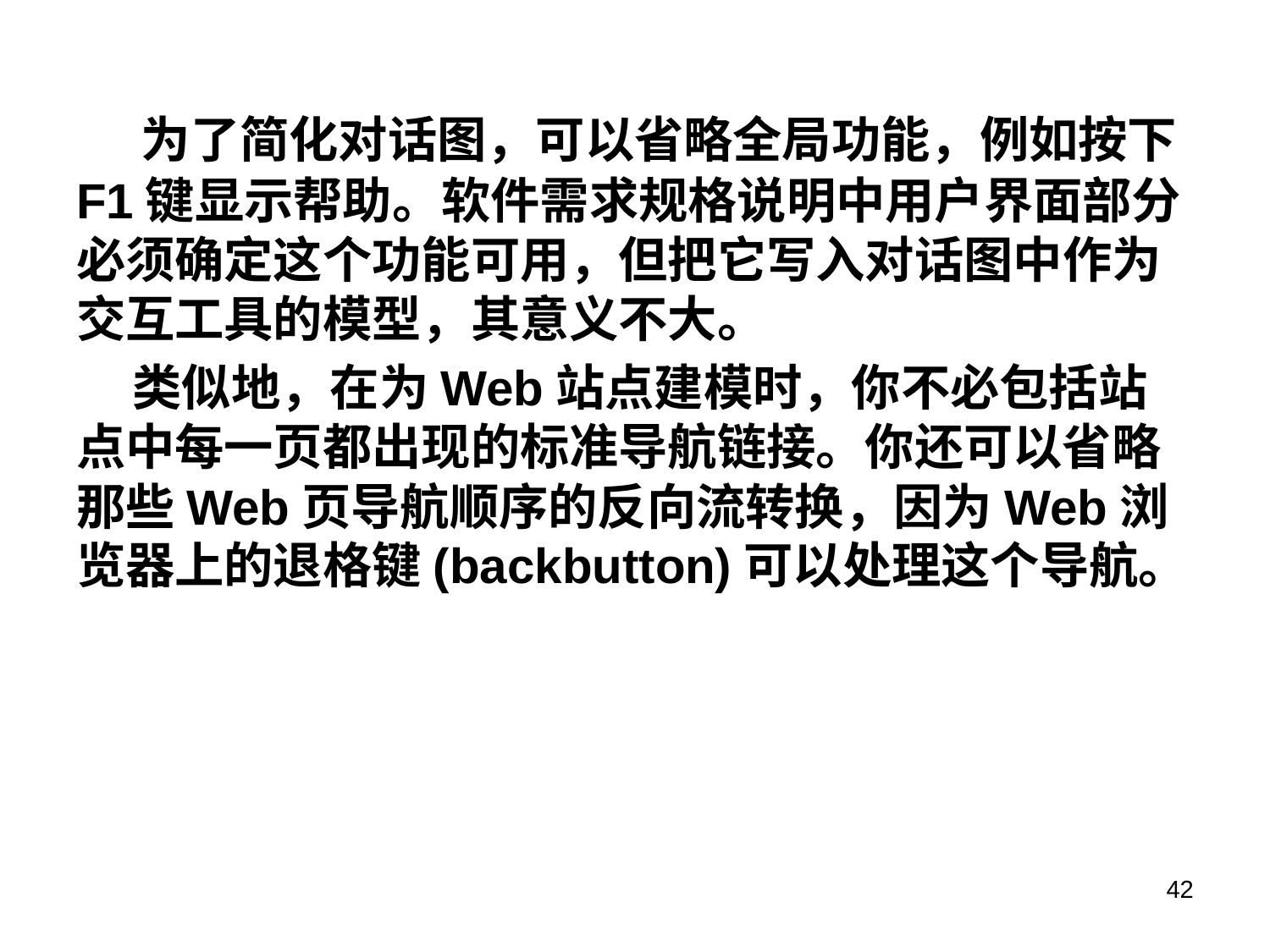

为了简化对话图，可以省略全局功能，例如按下F1键显示帮助。软件需求规格说明中用户界面部分必须确定这个功能可用，但把它写入对话图中作为交互工具的模型，其意义不大。
    类似地，在为Web站点建模时，你不必包括站点中每一页都出现的标准导航链接。你还可以省略那些Web页导航顺序的反向流转换，因为Web浏览器上的退格键(backbutton)可以处理这个导航。

42